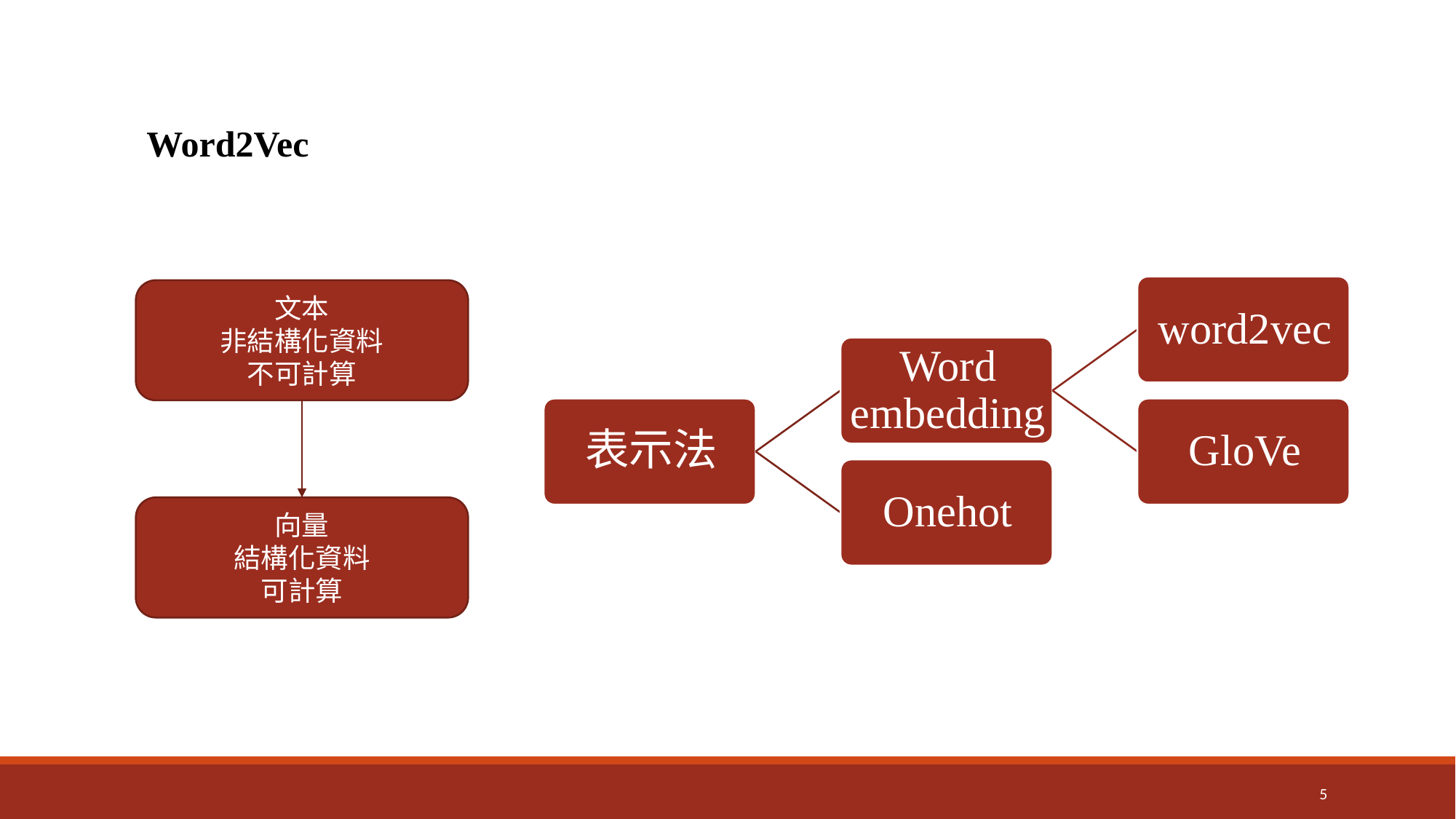

表示法

Word embedding

word2vec

GloVe

Onehot
Word2Vec
文本
非結構化資料
不可計算
向量
結構化資料
可計算
5